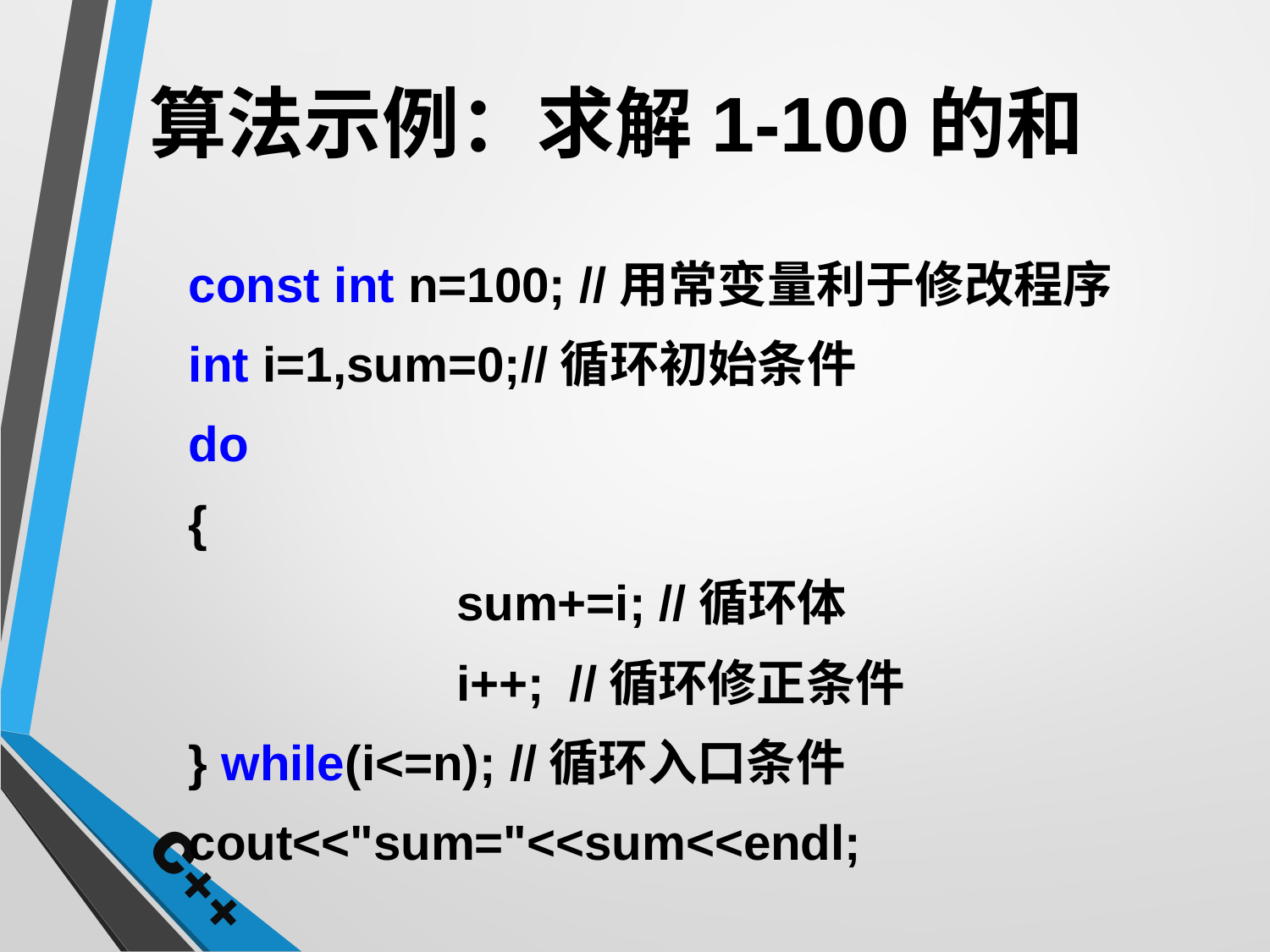

# 算法示例：求解1-100的和
	const int n=100; //用常变量利于修改程序
	int i=1,sum=0;//循环初始条件
	do
	{
			 sum+=i; //循环体
			 i++;	//循环修正条件
	} while(i<=n); //循环入口条件
	cout<<"sum="<<sum<<endl;